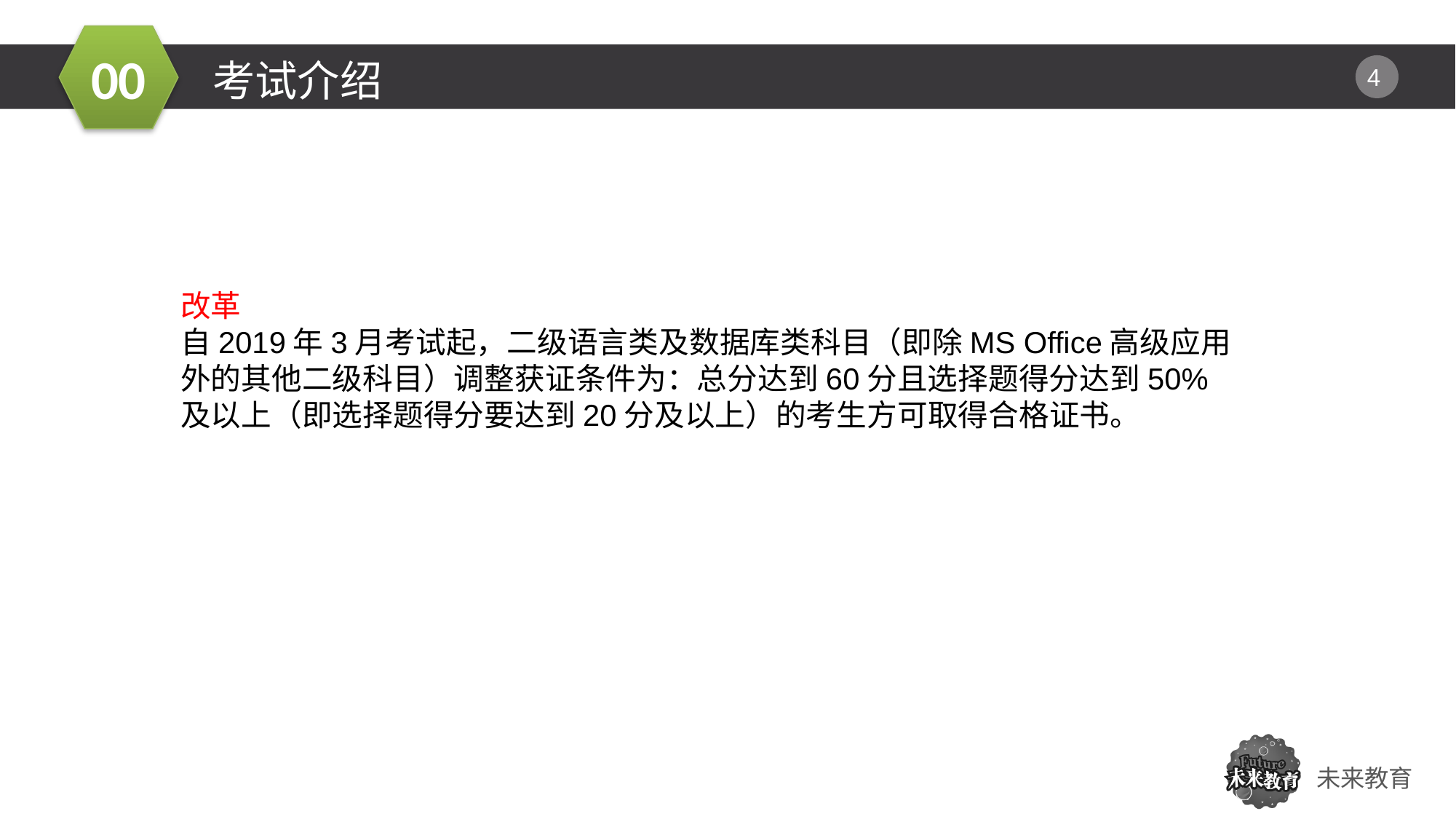

考试介绍
改革
自2019年3月考试起，二级语言类及数据库类科目（即除MS Office高级应用外的其他二级科目）调整获证条件为：总分达到60分且选择题得分达到50%及以上（即选择题得分要达到20分及以上）的考生方可取得合格证书。